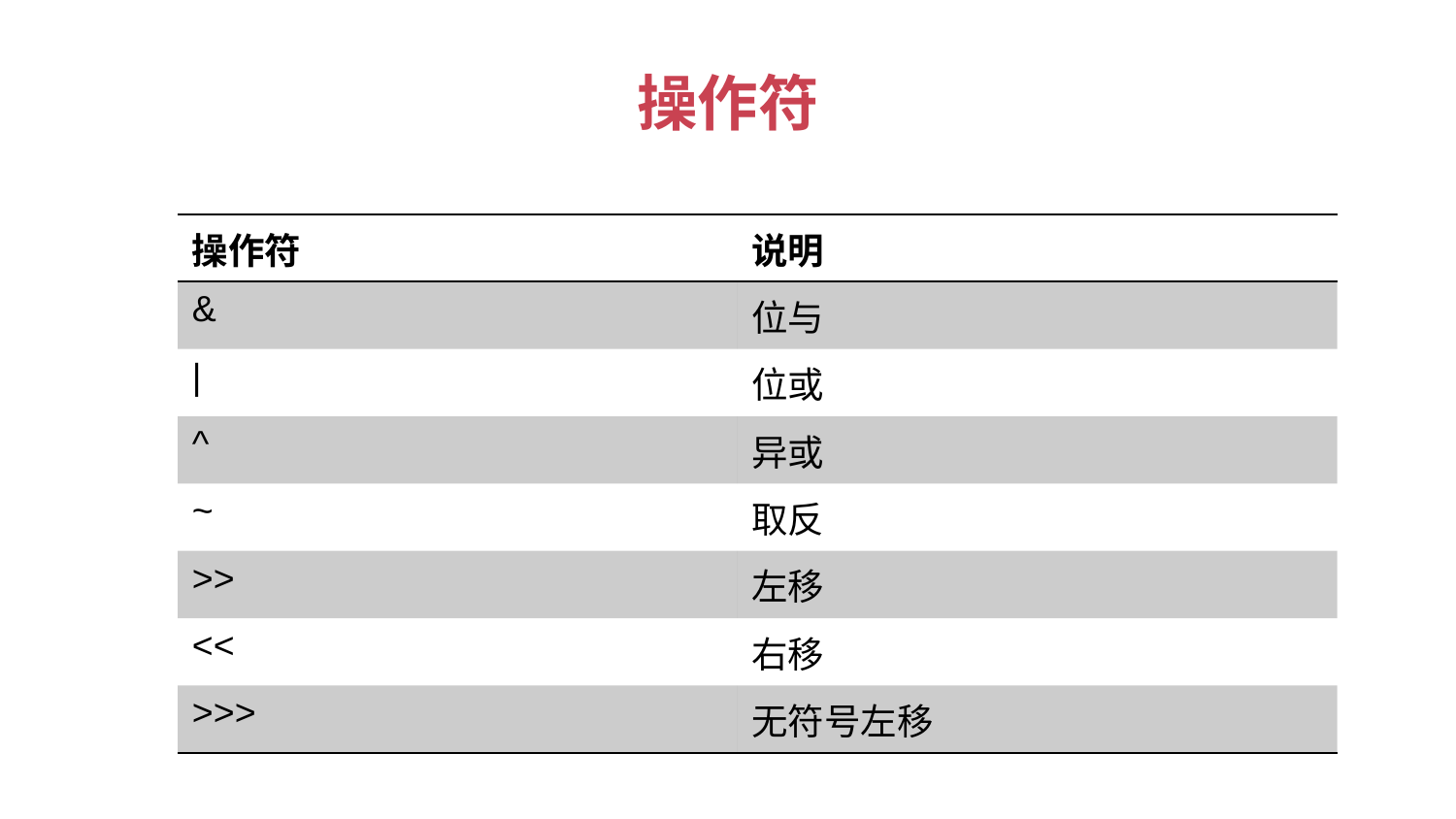

# 操作符
| 操作符 | 说明 |
| --- | --- |
| & | 位与 |
| | | 位或 |
| ^ | 异或 |
| ~ | 取反 |
| >> | 左移 |
| << | 右移 |
| >>> | 无符号左移 |